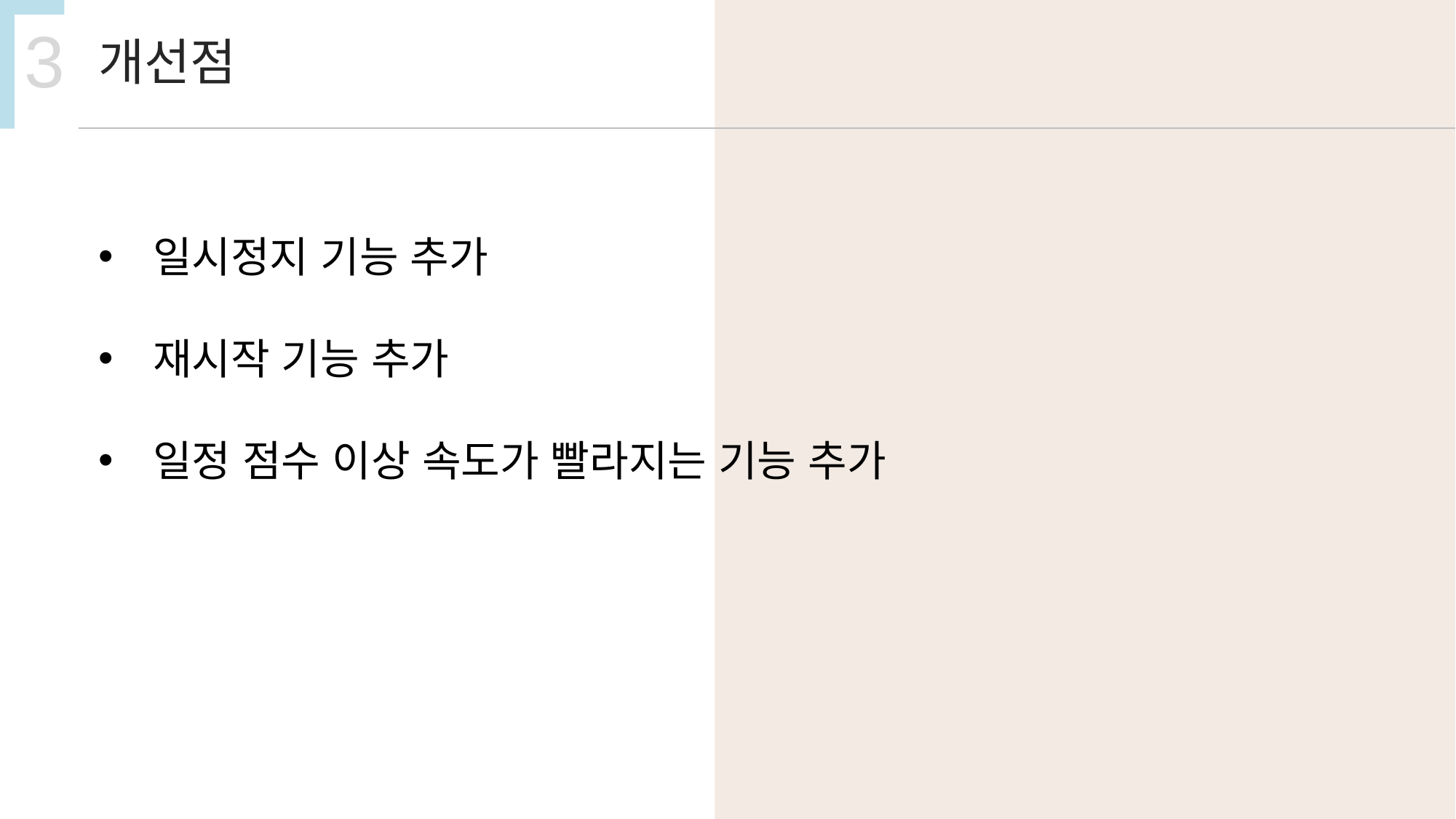

3
개선점

일시정지 기능 추가

재시작 기능 추가

일정 점수 이상 속도가 빨라지는 기능 추가